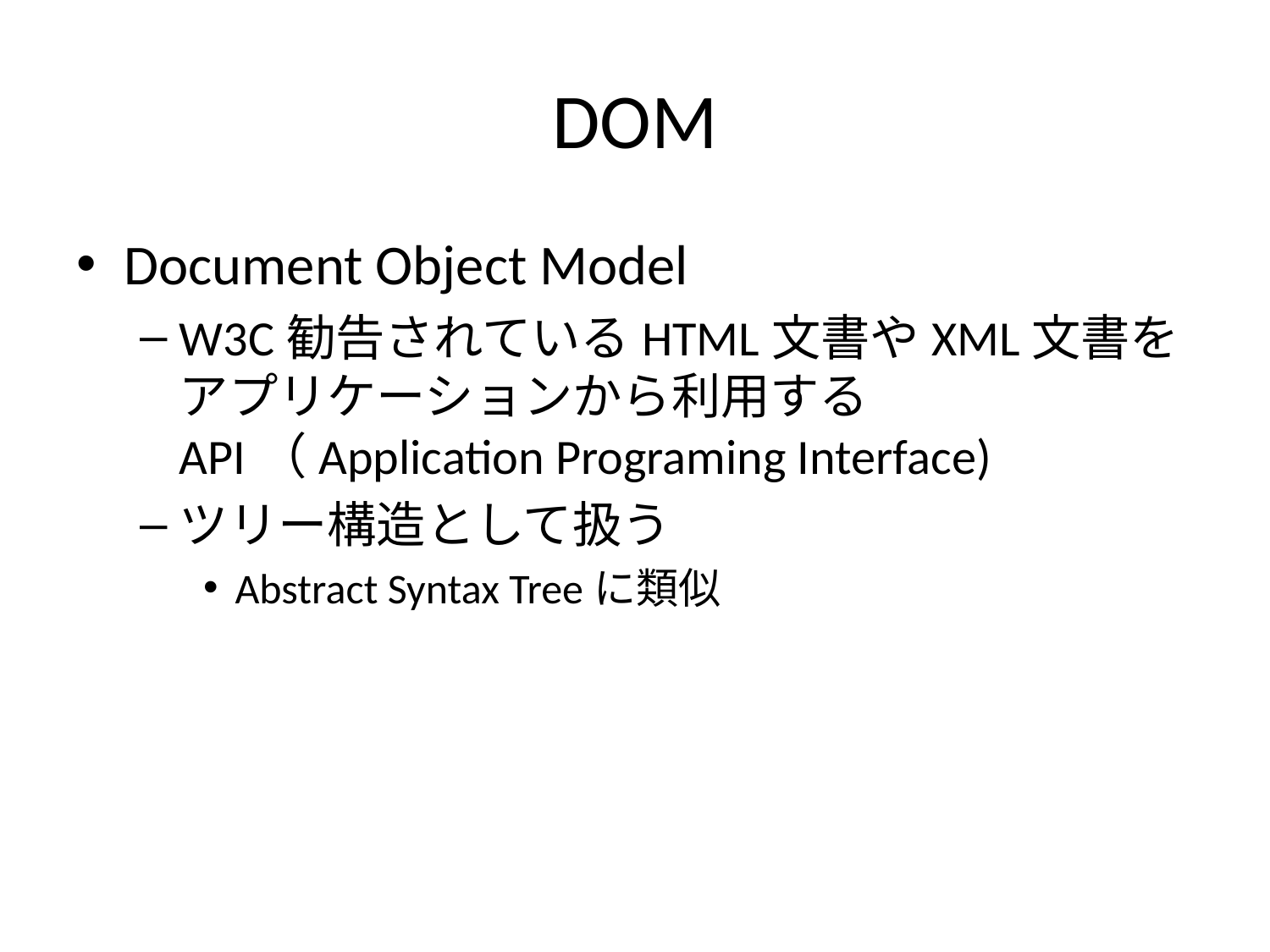

# DOM
Document Object Model
W3C勧告されているHTML文書やXML文書をアプリケーションから利用するAPI（Application Programing Interface)
ツリー構造として扱う
Abstract Syntax Treeに類似